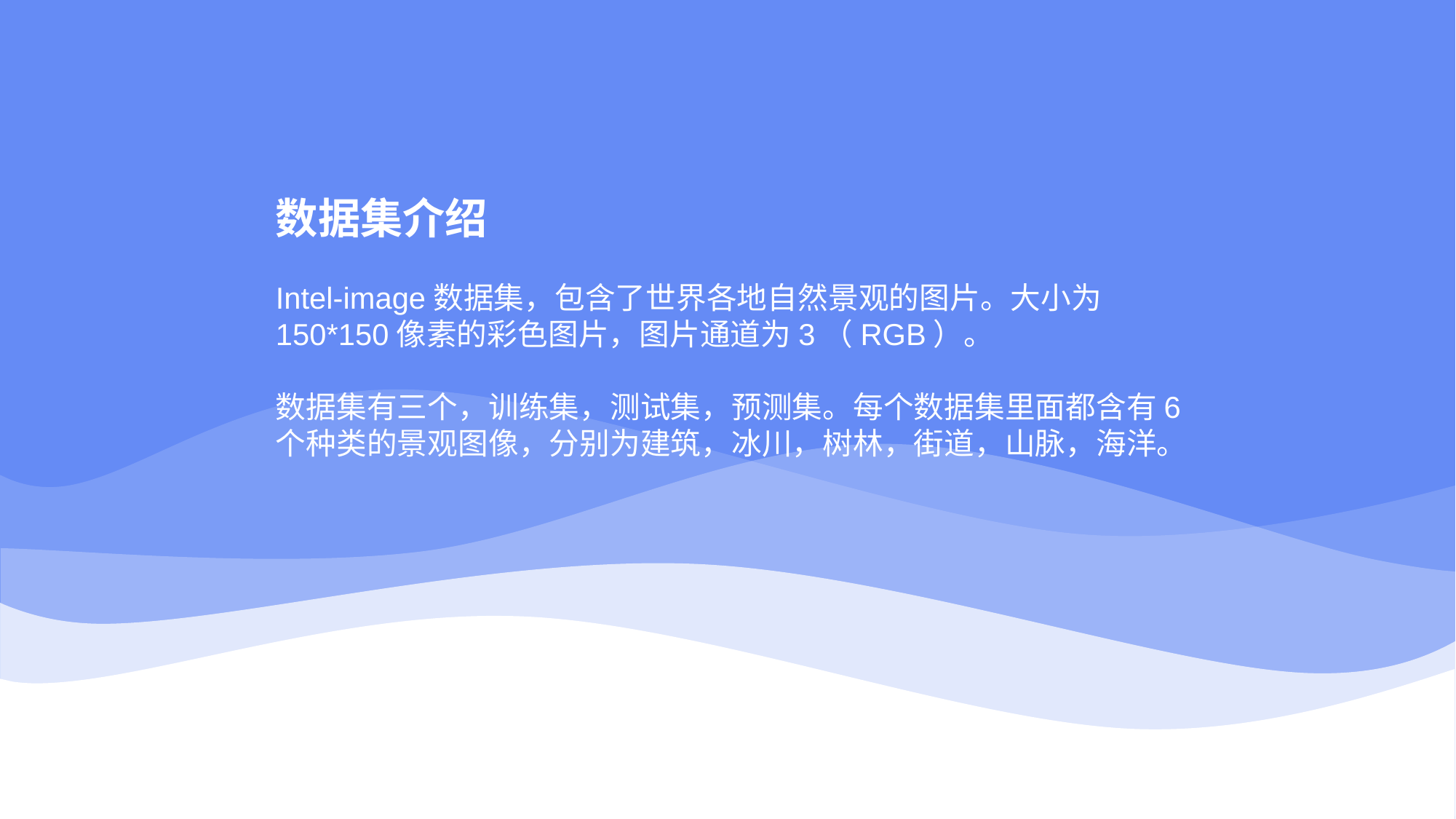

数据集介绍

Intel-image数据集，包含了世界各地自然景观的图片。大小为150*150像素的彩色图片，图片通道为3（RGB）。

数据集有三个，训练集，测试集，预测集。每个数据集里面都含有6个种类的景观图像，分别为建筑，冰川，树林，街道，山脉，海洋。